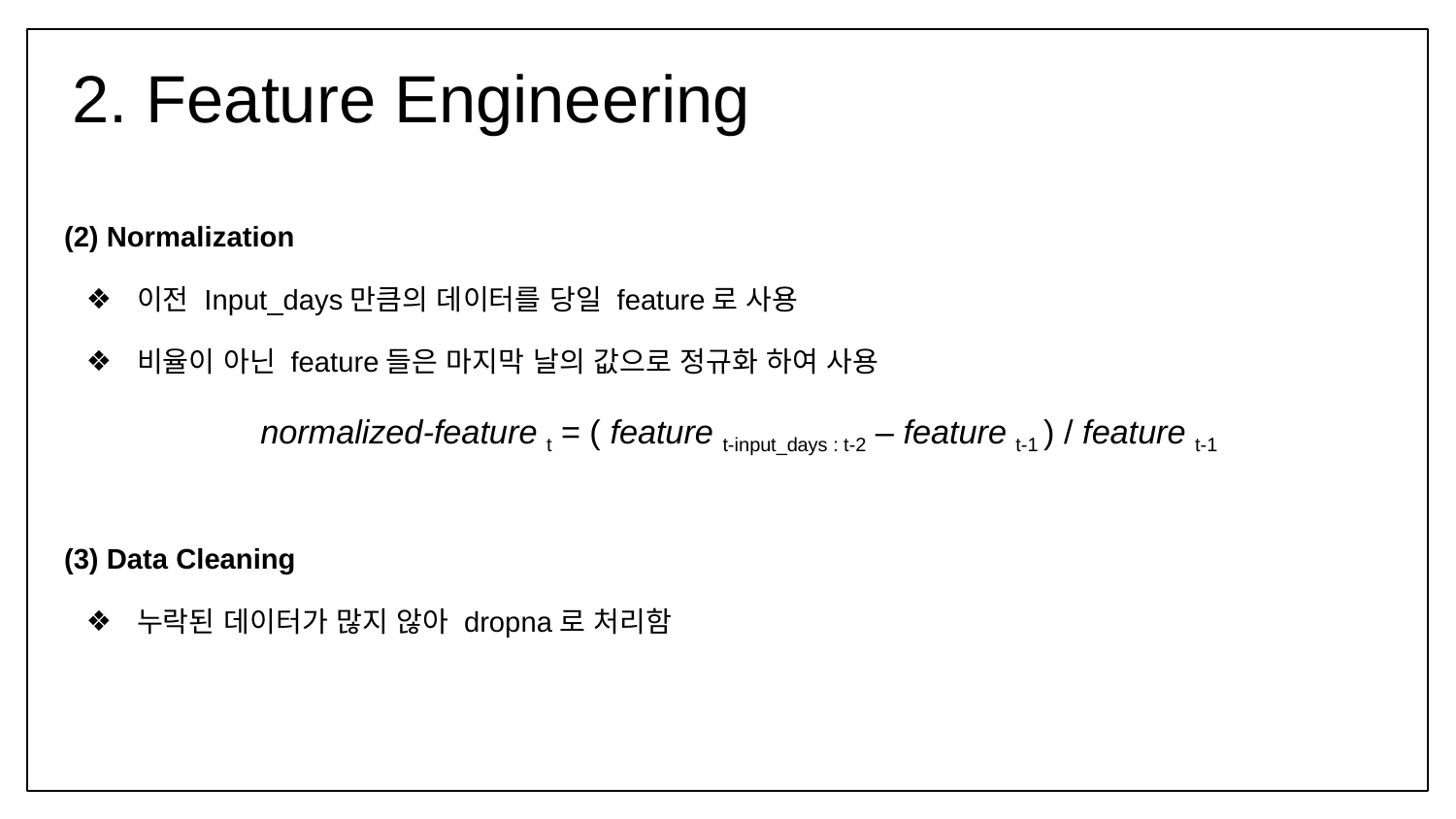

# 2. Feature Engineering

(2) Normalization
이전 Input_days만큼의 데이터를 당일 feature로 사용
비율이 아닌 feature들은 마지막 날의 값으로 정규화 하여 사용
normalized-feature t = ( feature t-input_days : t-2 – feature t-1 ) / feature t-1

(3) Data Cleaning
누락된 데이터가 많지 않아 dropna로 처리함